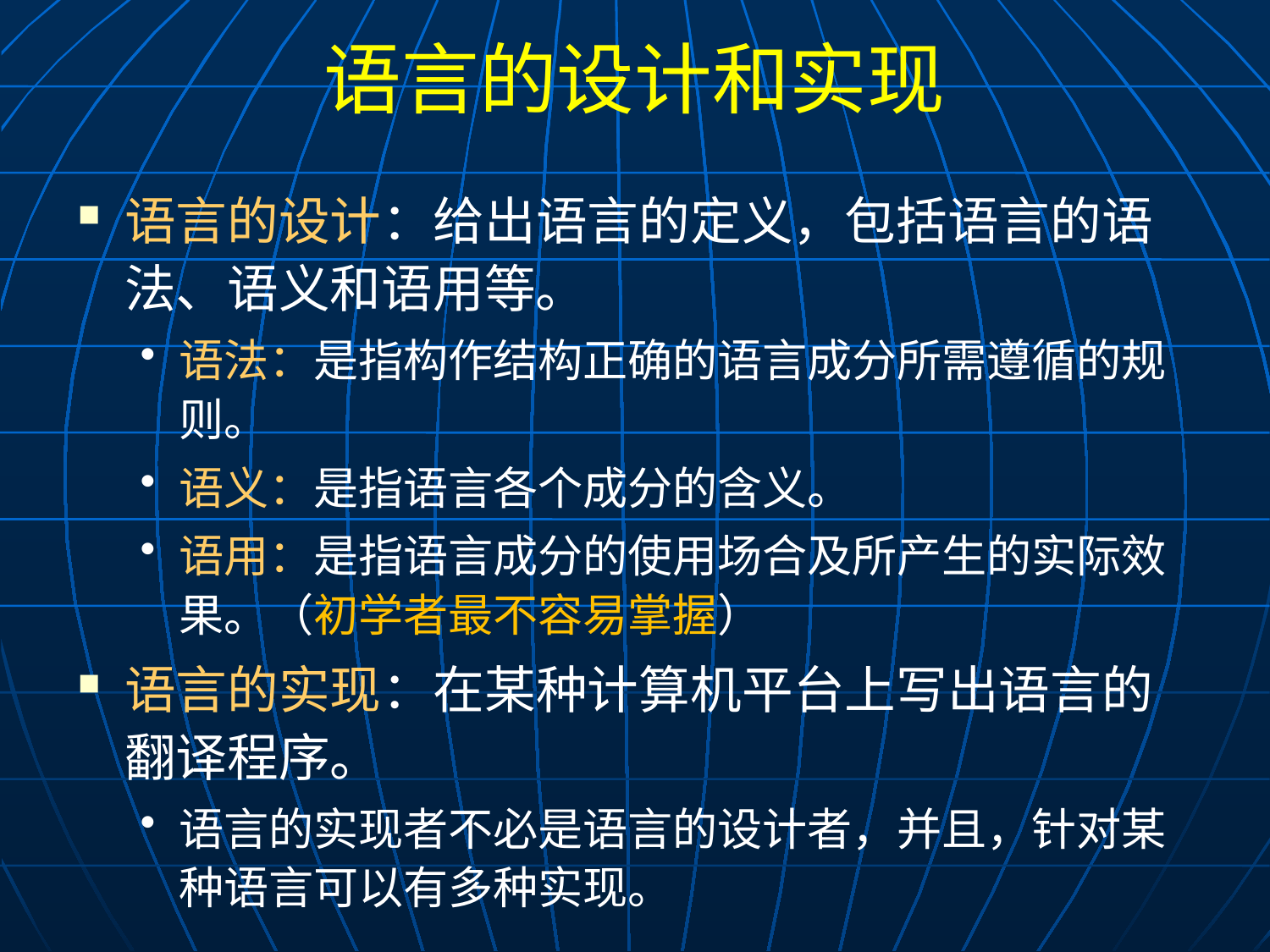

# 语言的设计和实现
语言的设计：给出语言的定义，包括语言的语法、语义和语用等。
语法：是指构作结构正确的语言成分所需遵循的规则。
语义：是指语言各个成分的含义。
语用：是指语言成分的使用场合及所产生的实际效果。（初学者最不容易掌握）
语言的实现：在某种计算机平台上写出语言的翻译程序。
语言的实现者不必是语言的设计者，并且，针对某种语言可以有多种实现。